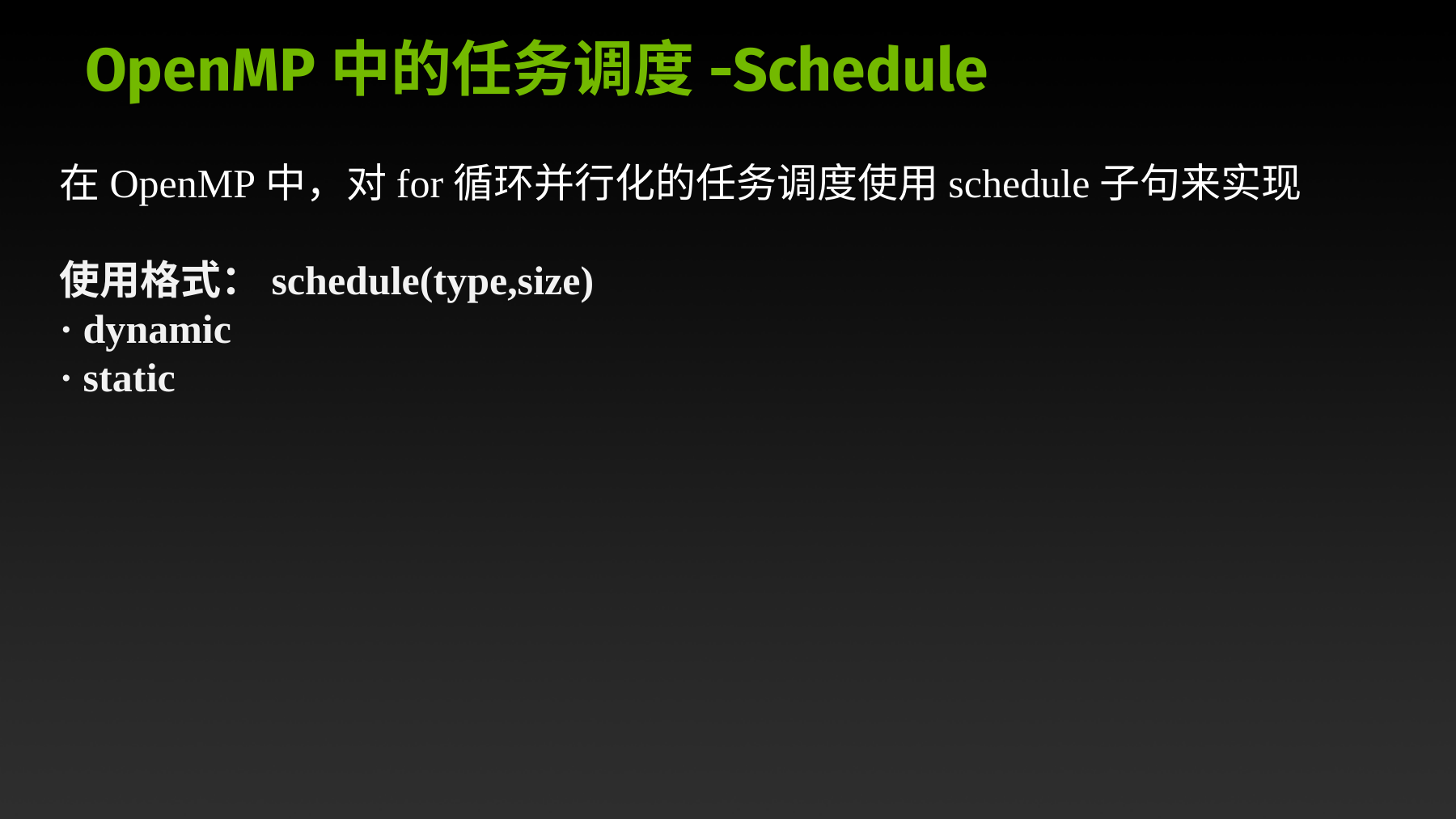

# OpenMP中的任务调度-Schedule
在OpenMP中，对for循环并行化的任务调度使用schedule子句来实现

使用格式：schedule(type,size)
· dynamic
· static